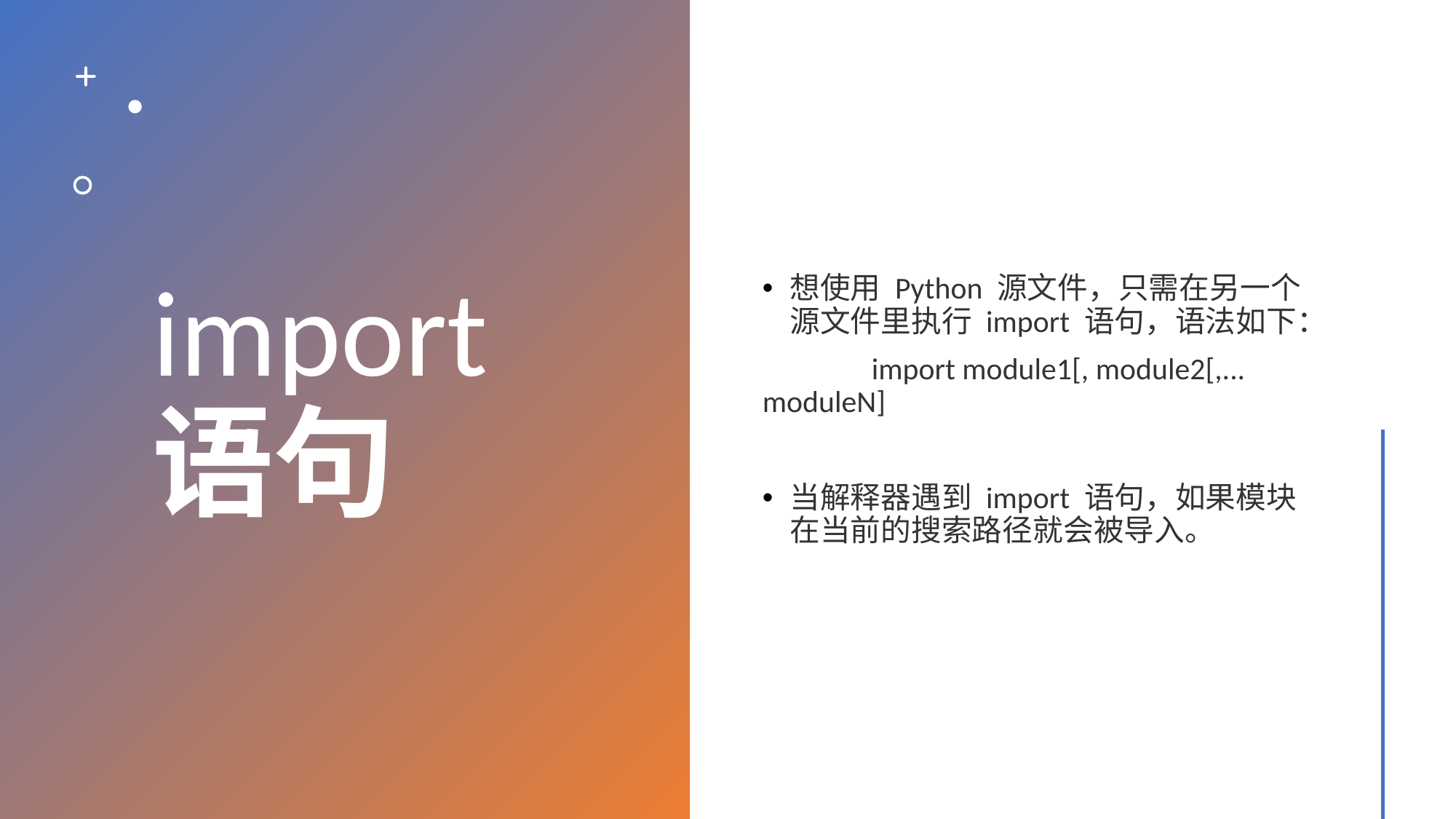

# import 语句
想使用 Python 源文件，只需在另一个源文件里执行 import 语句，语法如下：
	import module1[, module2[,... moduleN]

当解释器遇到 import 语句，如果模块在当前的搜索路径就会被导入。